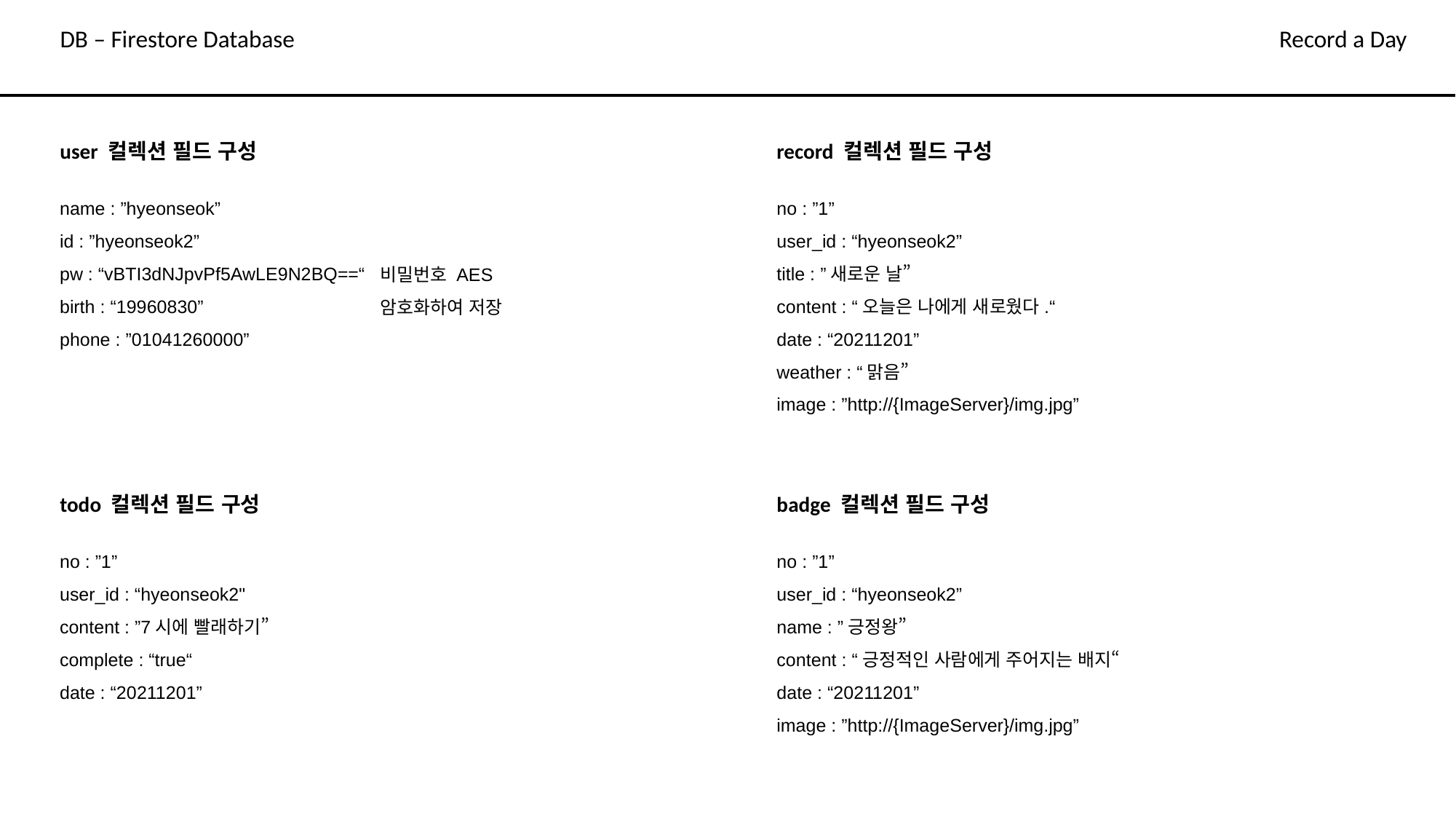

# DB – Firestore Database
Record a Day
user 컬렉션 필드 구성
record 컬렉션 필드 구성
name : ”hyeonseok”
id : ”hyeonseok2”
pw : “vBTI3dNJpvPf5AwLE9N2BQ==“
birth : “19960830”
phone : ”01041260000”
no : ”1”
user_id : “hyeonseok2”
title : ”새로운 날”
content : “오늘은 나에게 새로웠다.“
date : “20211201”
weather : “맑음”
image : ”http://{ImageServer}/img.jpg”
비밀번호 AES 암호화하여 저장
todo 컬렉션 필드 구성
badge 컬렉션 필드 구성
no : ”1”
user_id : “hyeonseok2"
content : ”7시에 빨래하기”
complete : “true“
date : “20211201”
no : ”1”
user_id : “hyeonseok2”
name : ”긍정왕”
content : “긍정적인 사람에게 주어지는 배지“
date : “20211201”
image : ”http://{ImageServer}/img.jpg”